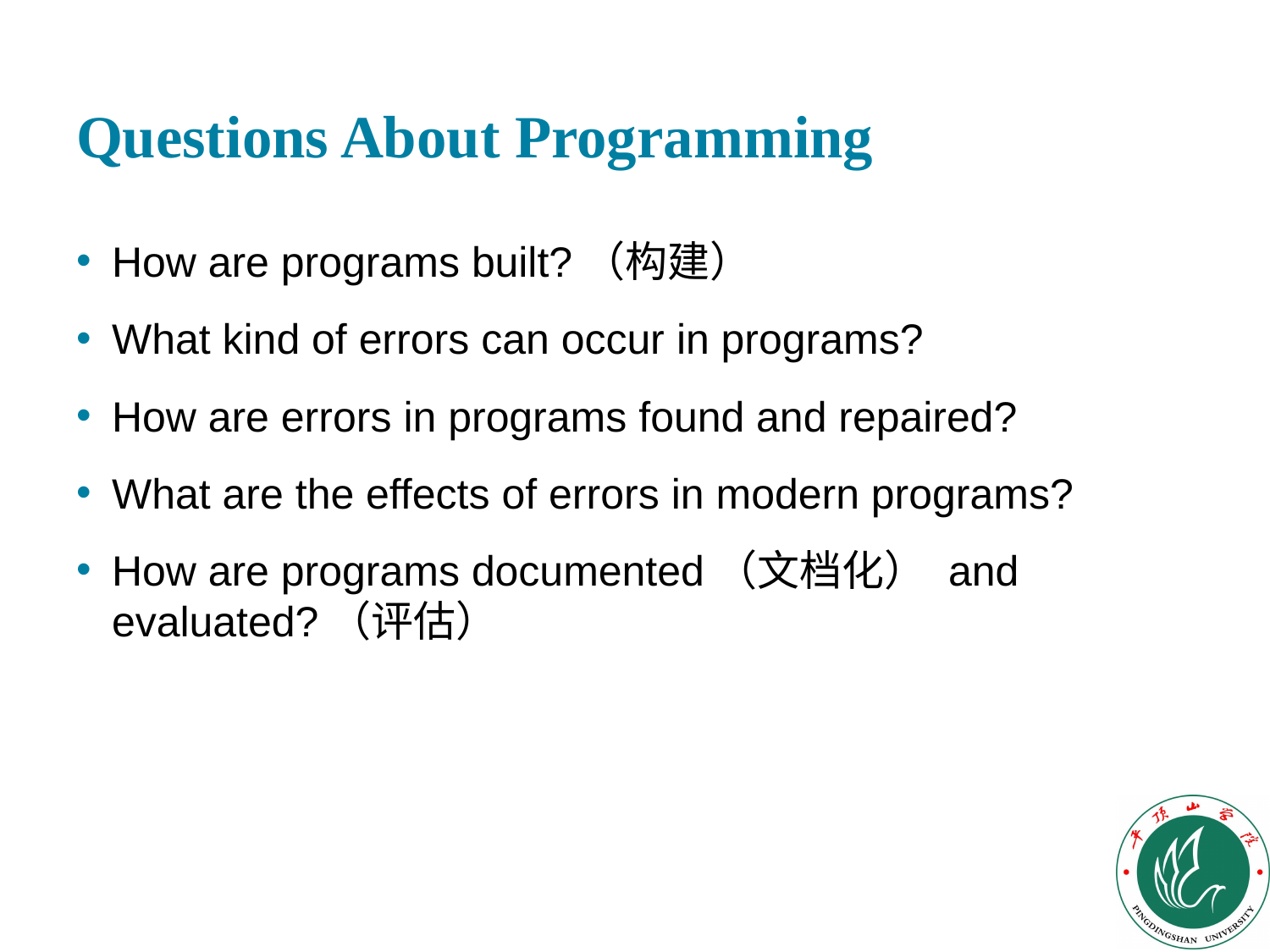

# Questions About Programming
How are programs built?（构建）
What kind of errors can occur in programs?
How are errors in programs found and repaired?
What are the effects of errors in modern programs?
How are programs documented（文档化） and evaluated?（评估）